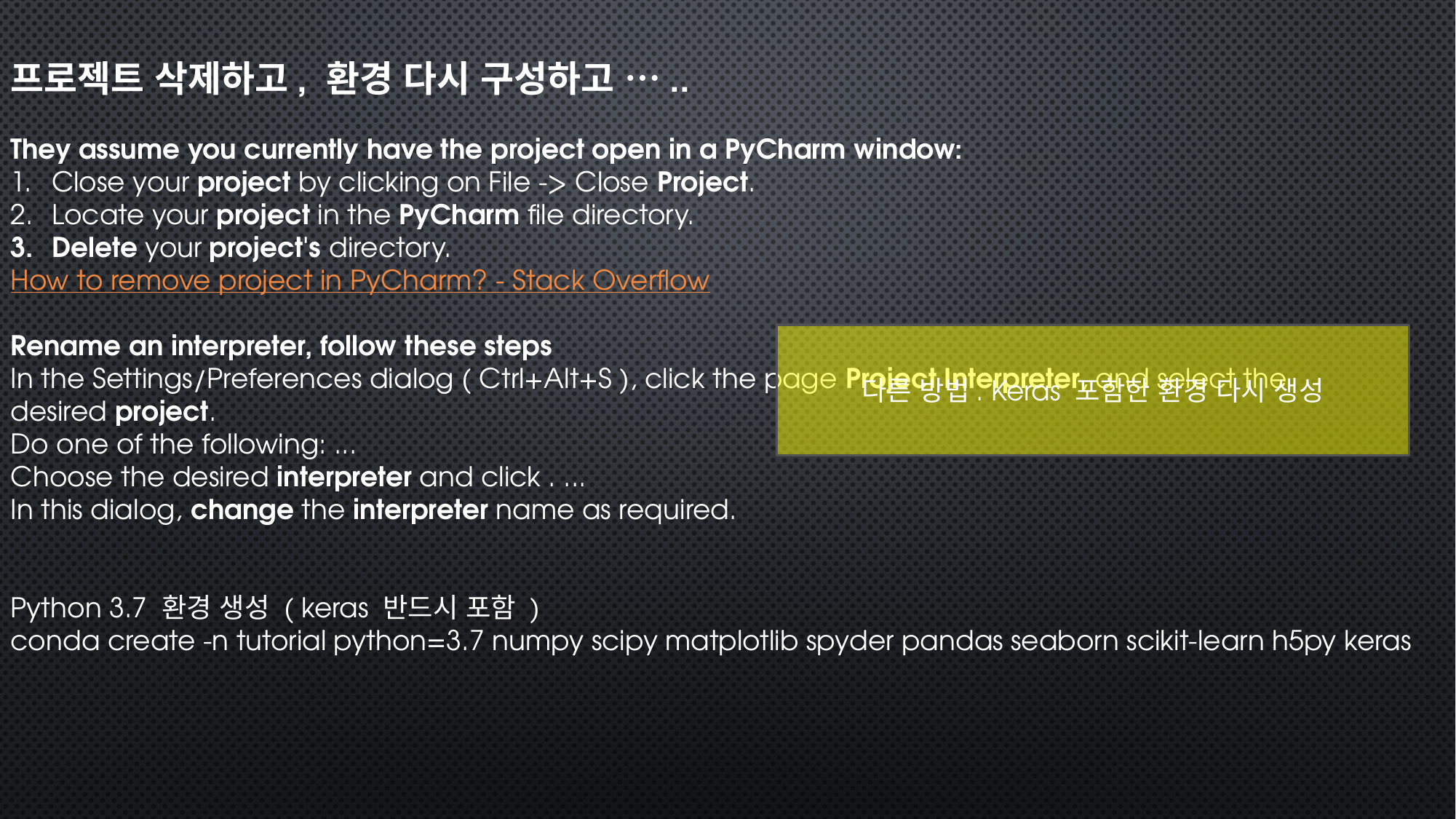

프로젝트 삭제하고, 환경 다시 구성하고 …..

They assume you currently have the project open in a PyCharm window:
Close your project by clicking on File -> Close Project.
Locate your project in the PyCharm file directory.
Delete your project's directory.
How to remove project in PyCharm? - Stack Overflow

Rename an interpreter, follow these steps
In the Settings/Preferences dialog ( Ctrl+Alt+S ), click the page Project Interpreter, and select the desired project.
Do one of the following: ...
Choose the desired interpreter and click . ...
In this dialog, change the interpreter name as required.

Python 3.7 환경 생성 ( keras 반드시 포함 )
conda create -n tutorial python=3.7 numpy scipy matplotlib spyder pandas seaborn scikit-learn h5py keras

다른 방법. Keras 포함한 환경 다시 생성